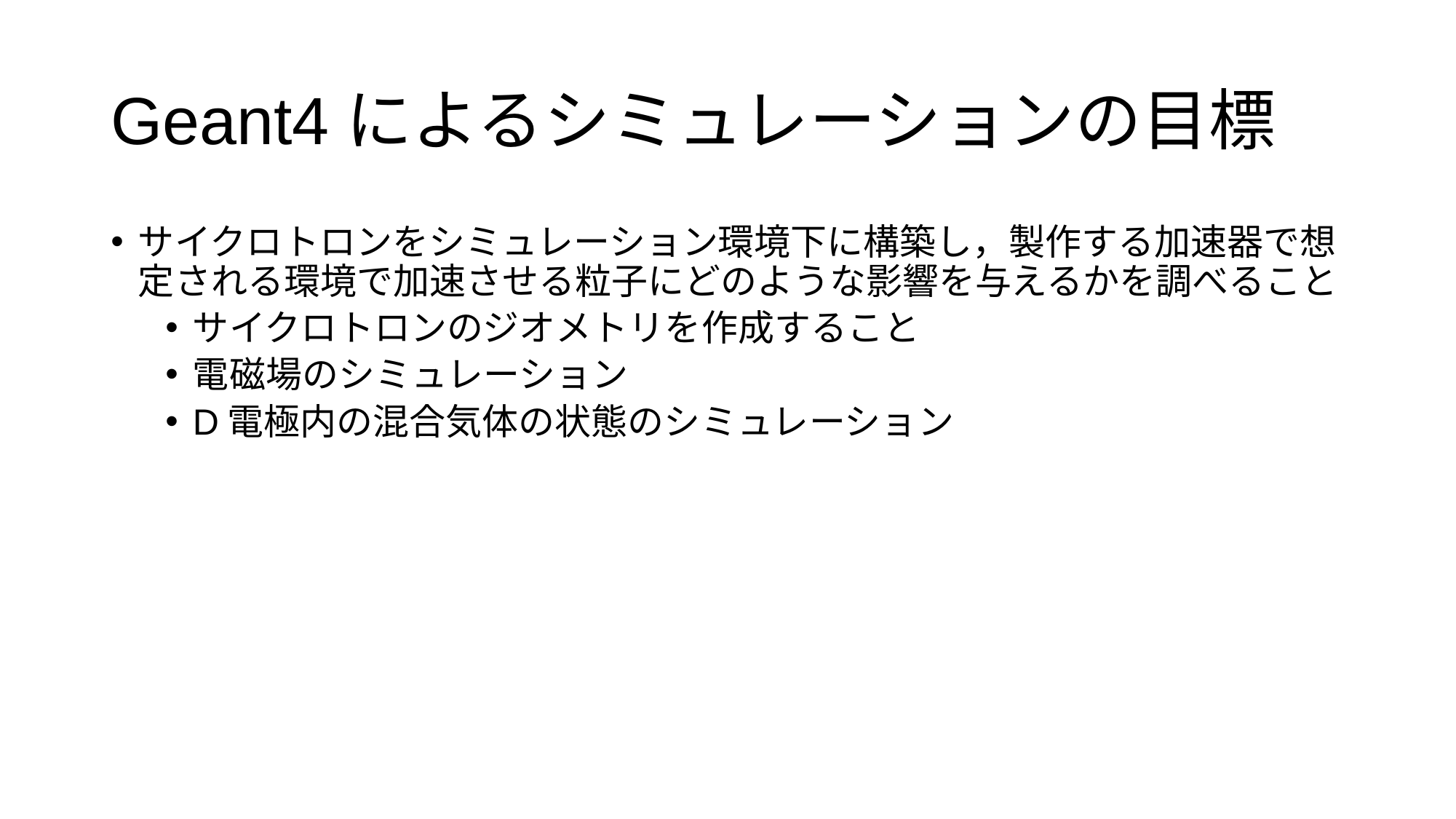

# Geant4によるシミュレーションの目標
サイクロトロンをシミュレーション環境下に構築し，製作する加速器で想定される環境で加速させる粒子にどのような影響を与えるかを調べること
サイクロトロンのジオメトリを作成すること
電磁場のシミュレーション
D電極内の混合気体の状態のシミュレーション